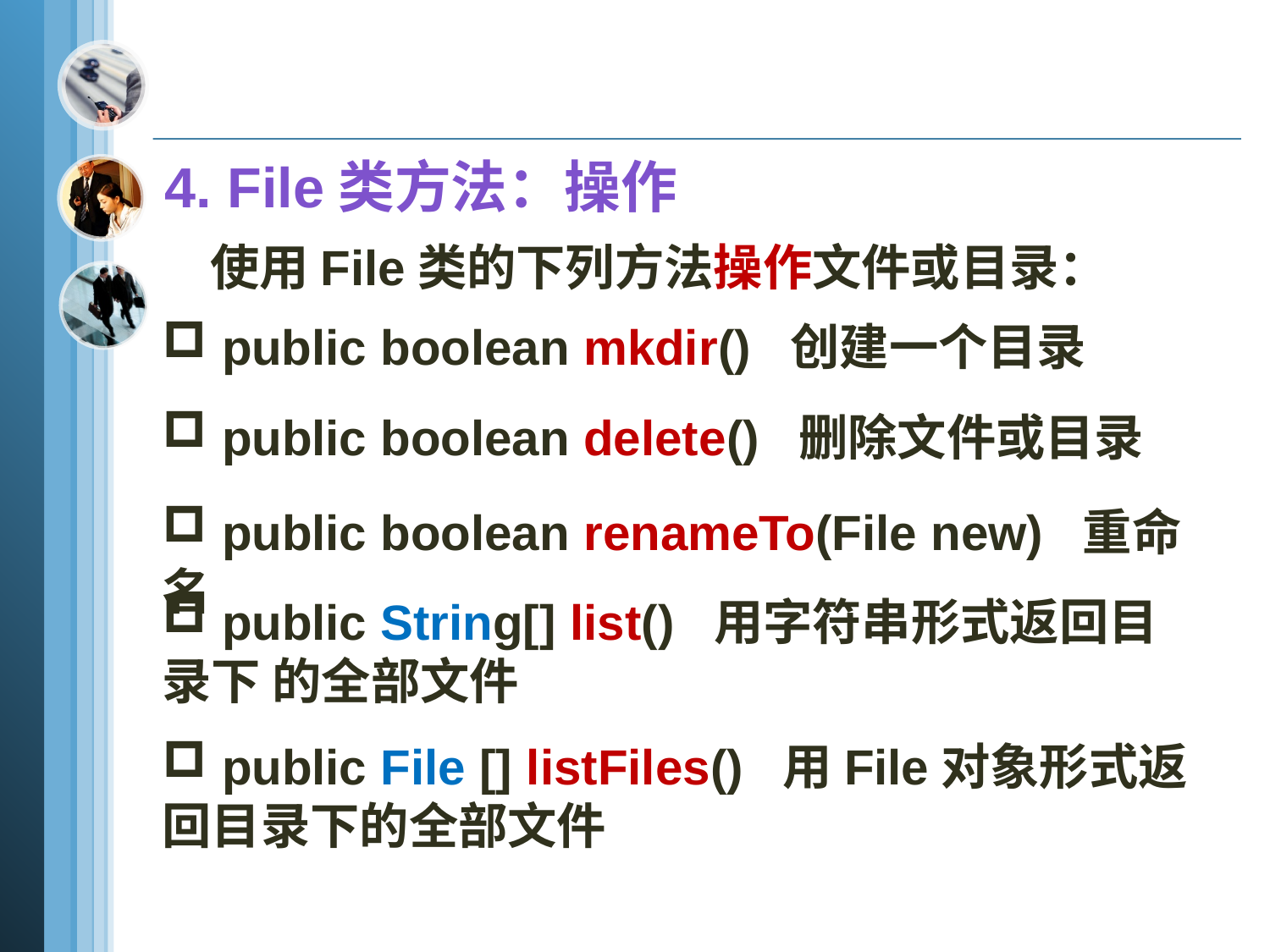

4. File类方法：操作
使用File类的下列方法操作文件或目录：
 public boolean mkdir()  创建一个目录
 public boolean delete()  删除文件或目录
 public boolean renameTo(File new)  重命名
 public String[] list()  用字符串形式返回目录下 的全部文件
 public File [] listFiles()  用File对象形式返回目录下的全部文件